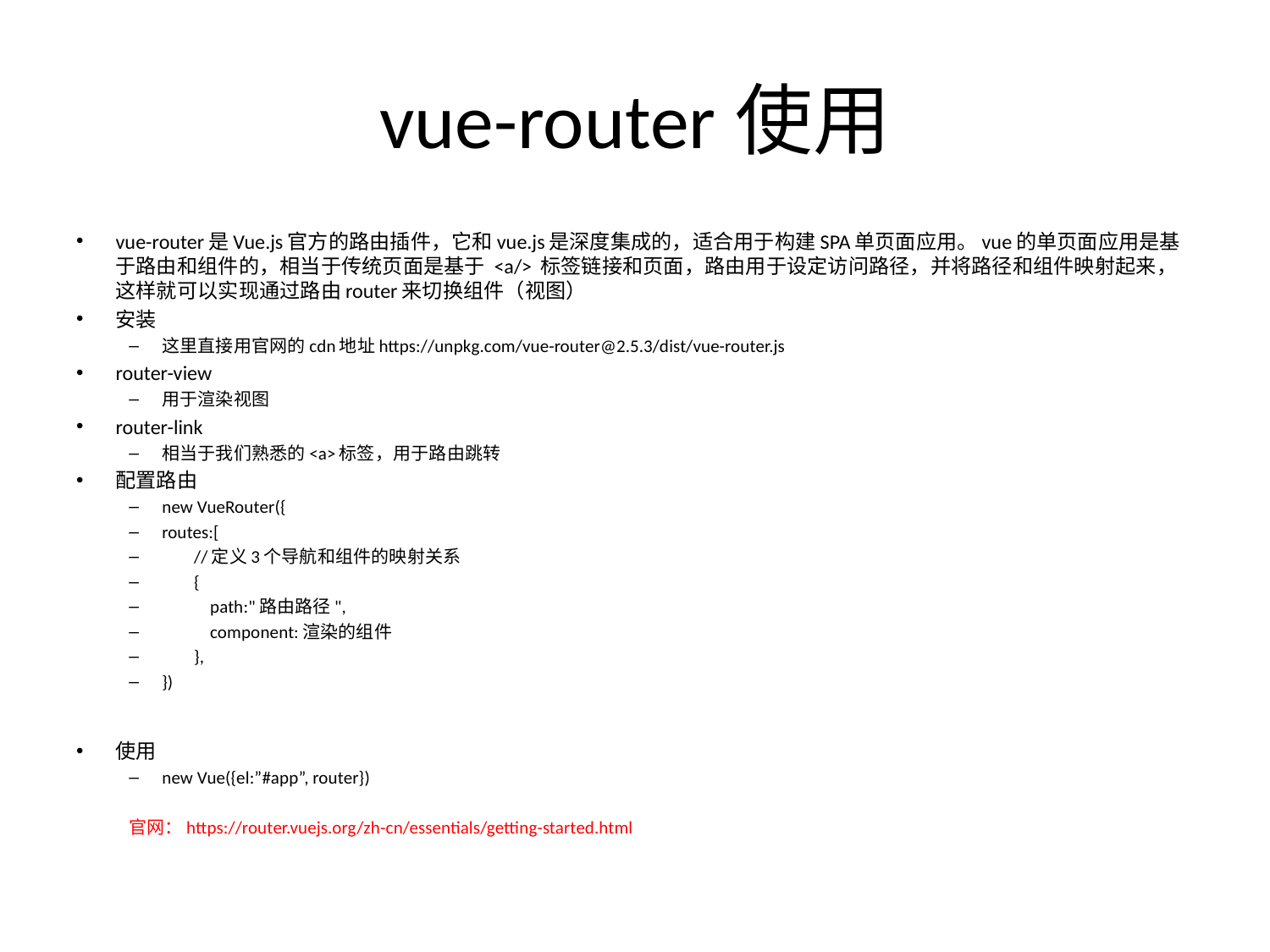

# vue-router使用
vue-router是Vue.js官方的路由插件，它和vue.js是深度集成的，适合用于构建SPA单页面应用。vue的单页面应用是基于路由和组件的，相当于传统页面是基于 <a/> 标签链接和页面，路由用于设定访问路径，并将路径和组件映射起来，这样就可以实现通过路由router来切换组件（视图）
安装
这里直接用官网的cdn地址https://unpkg.com/vue-router@2.5.3/dist/vue-router.js
router-view
用于渲染视图
router-link
相当于我们熟悉的<a>标签，用于路由跳转
配置路由
new VueRouter({
routes:[
        //定义3个导航和组件的映射关系
        {
            path:"路由路径",
            component:渲染的组件
        },
})

使用
new Vue({el:”#app”, router})

官网：https://router.vuejs.org/zh-cn/essentials/getting-started.html